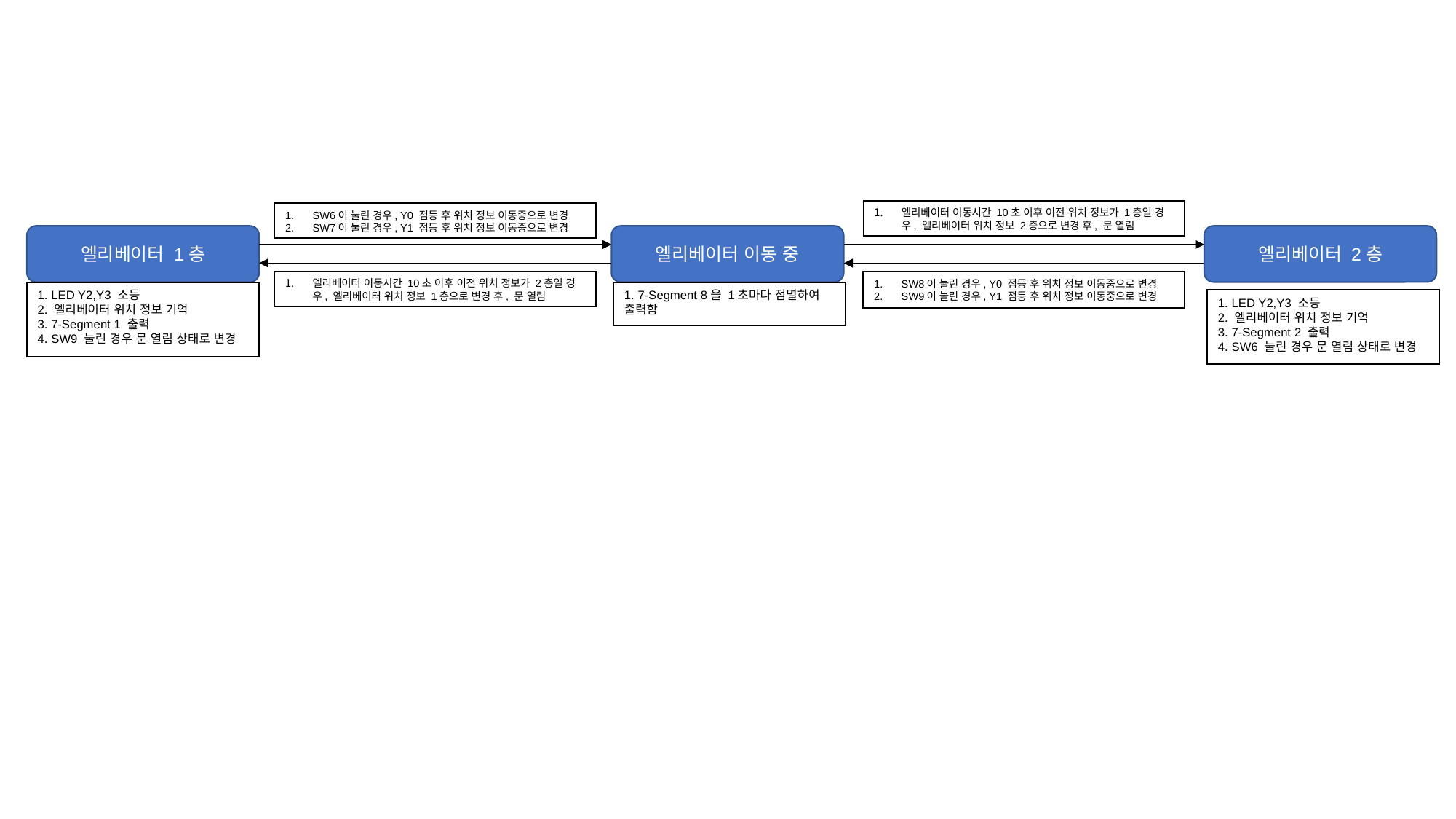

엘리베이터 이동시간 10초 이후 이전 위치 정보가 1층일 경우, 엘리베이터 위치 정보 2층으로 변경 후, 문 열림
SW6이 눌린 경우, Y0 점등 후 위치 정보 이동중으로 변경
SW7이 눌린 경우, Y1 점등 후 위치 정보 이동중으로 변경
엘리베이터 2층
엘리베이터 1층
엘리베이터 이동 중
엘리베이터 이동시간 10초 이후 이전 위치 정보가 2층일 경우, 엘리베이터 위치 정보 1층으로 변경 후, 문 열림
SW8이 눌린 경우, Y0 점등 후 위치 정보 이동중으로 변경
SW9이 눌린 경우, Y1 점등 후 위치 정보 이동중으로 변경
1. LED Y2,Y3 소등
2. 엘리베이터 위치 정보 기억
3. 7-Segment 1 출력
4. SW9 눌린 경우 문 열림 상태로 변경

1. 7-Segment 8을 1초마다 점멸하여 출력함
1. LED Y2,Y3 소등
2. 엘리베이터 위치 정보 기억
3. 7-Segment 2 출력
4. SW6 눌린 경우 문 열림 상태로 변경